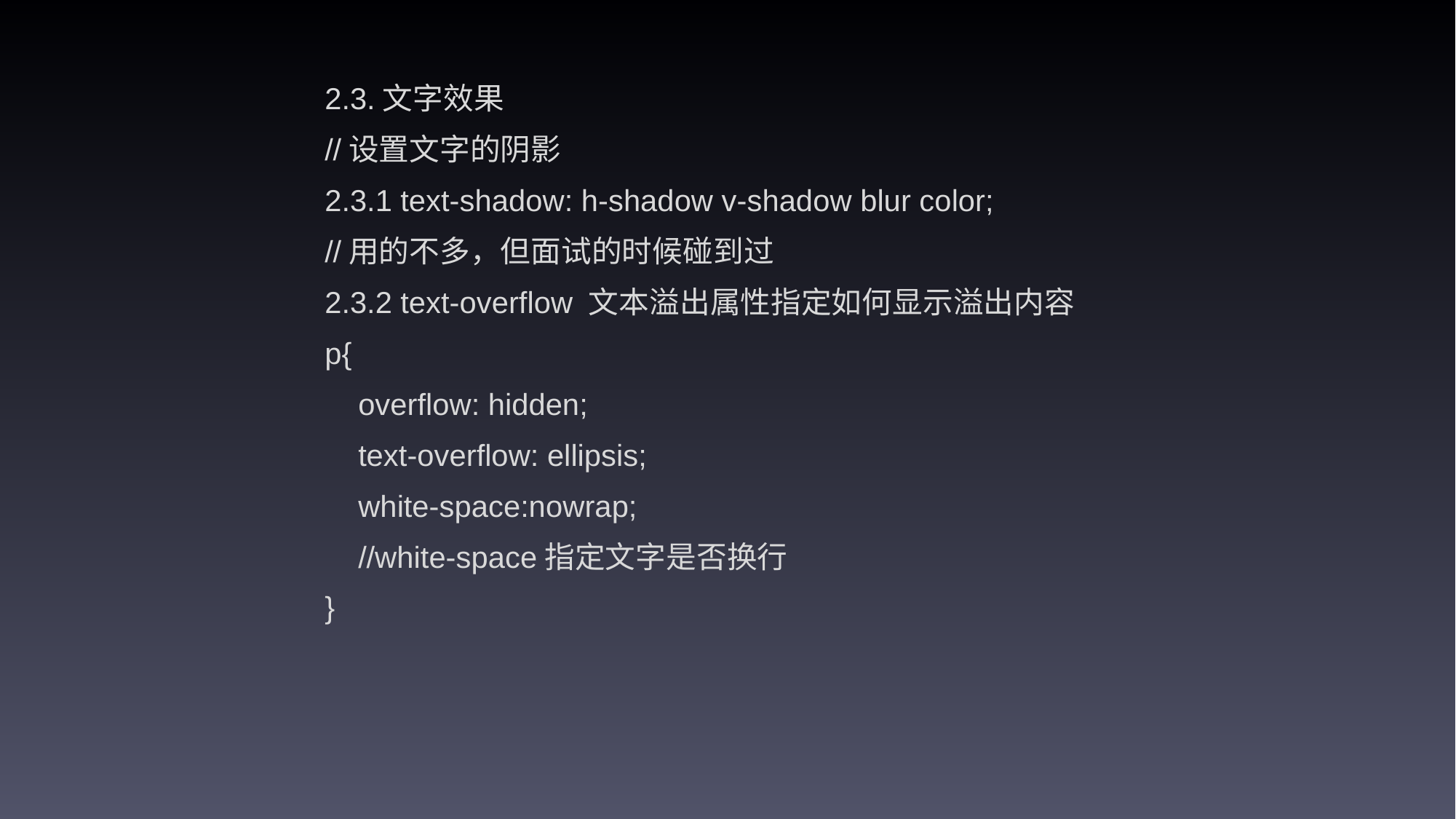

2.3.文字效果
//设置文字的阴影
2.3.1 text-shadow: h-shadow v-shadow blur color;
//用的不多，但面试的时候碰到过
2.3.2 text-overflow 文本溢出属性指定如何显示溢出内容
p{
    overflow: hidden;
    text-overflow: ellipsis;
    white-space:nowrap;
    //white-space指定文字是否换行
}